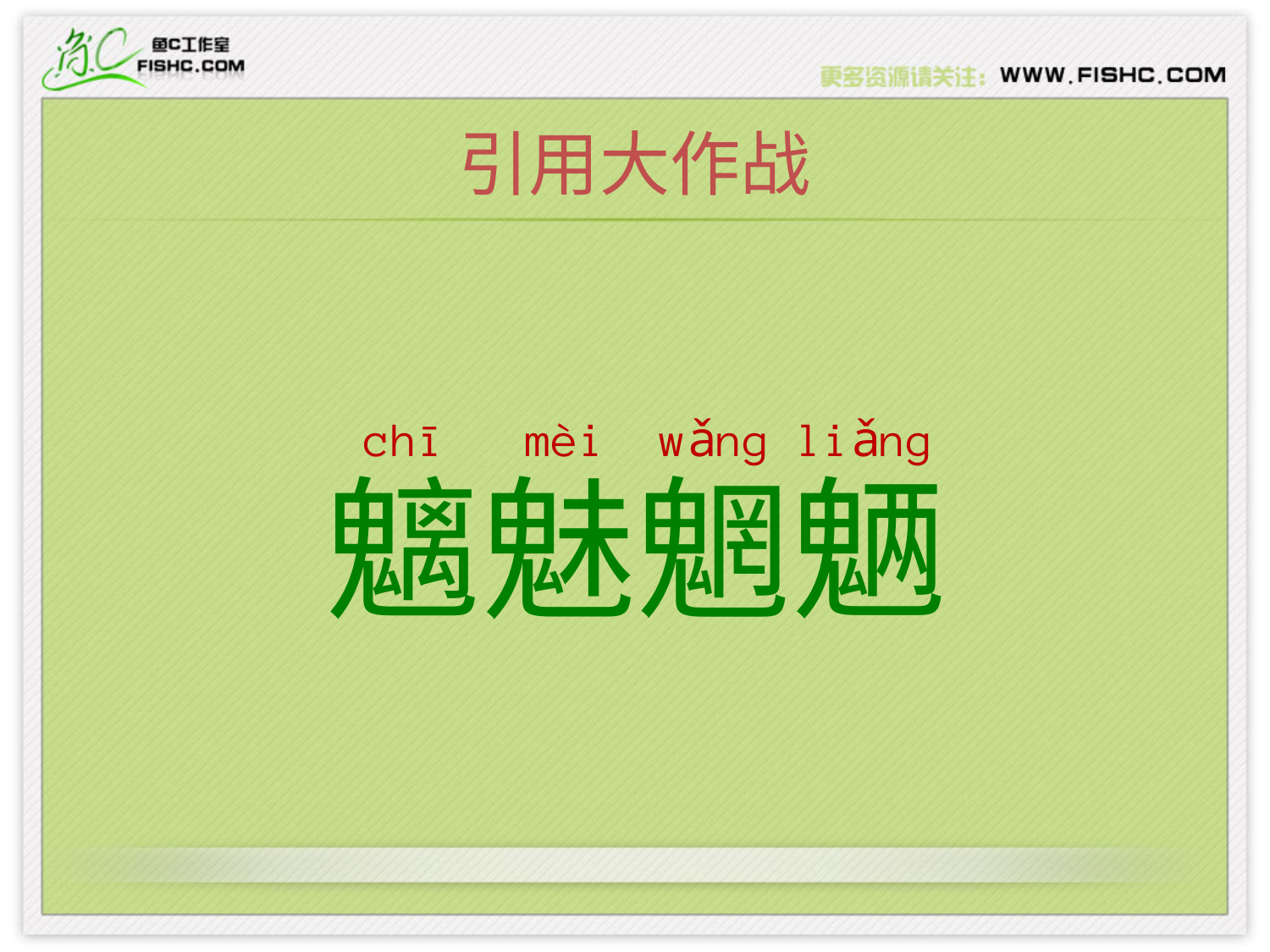

# 引用大作战
魑魅魍魉
chī   mèi  wǎng liǎng